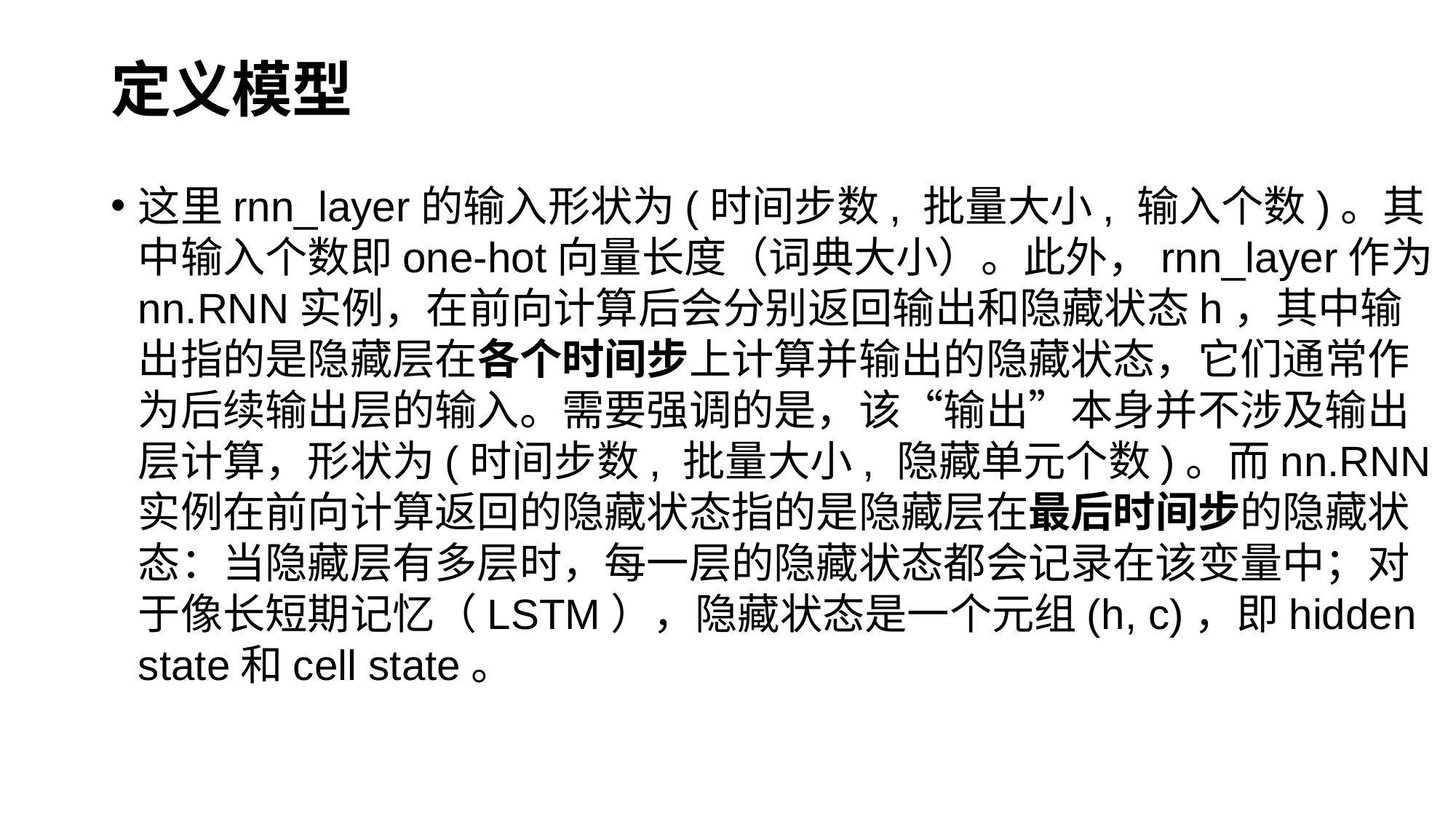

# 定义模型
这里rnn_layer的输入形状为(时间步数, 批量大小, 输入个数)。其中输入个数即one-hot向量长度（词典大小）。此外，rnn_layer作为nn.RNN实例，在前向计算后会分别返回输出和隐藏状态h，其中输出指的是隐藏层在各个时间步上计算并输出的隐藏状态，它们通常作为后续输出层的输入。需要强调的是，该“输出”本身并不涉及输出层计算，形状为(时间步数, 批量大小, 隐藏单元个数)。而nn.RNN实例在前向计算返回的隐藏状态指的是隐藏层在最后时间步的隐藏状态：当隐藏层有多层时，每一层的隐藏状态都会记录在该变量中；对于像长短期记忆（LSTM），隐藏状态是一个元组(h, c)，即hidden state和cell state。